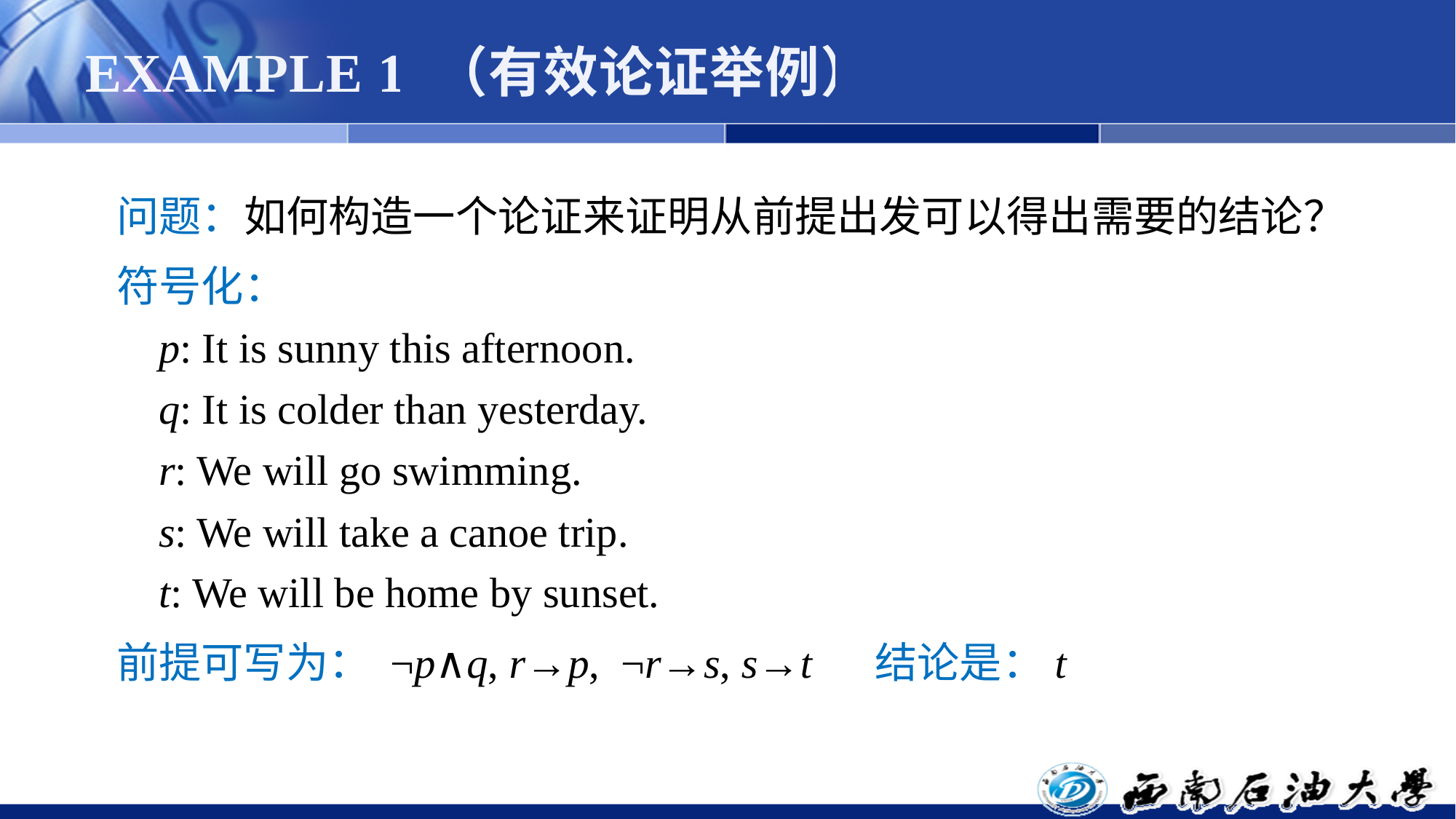

# EXAMPLE 1 （有效论证举例）
问题：如何构造一个论证来证明从前提出发可以得出需要的结论？
符号化：
    p: It is sunny this afternoon.
    q: It is colder than yesterday.
    r: We will go swimming.
    s: We will take a canoe trip.
    t: We will be home by sunset.
前提可写为： ¬p∧q, r→p,  ¬r→s, s→t     结论是：t